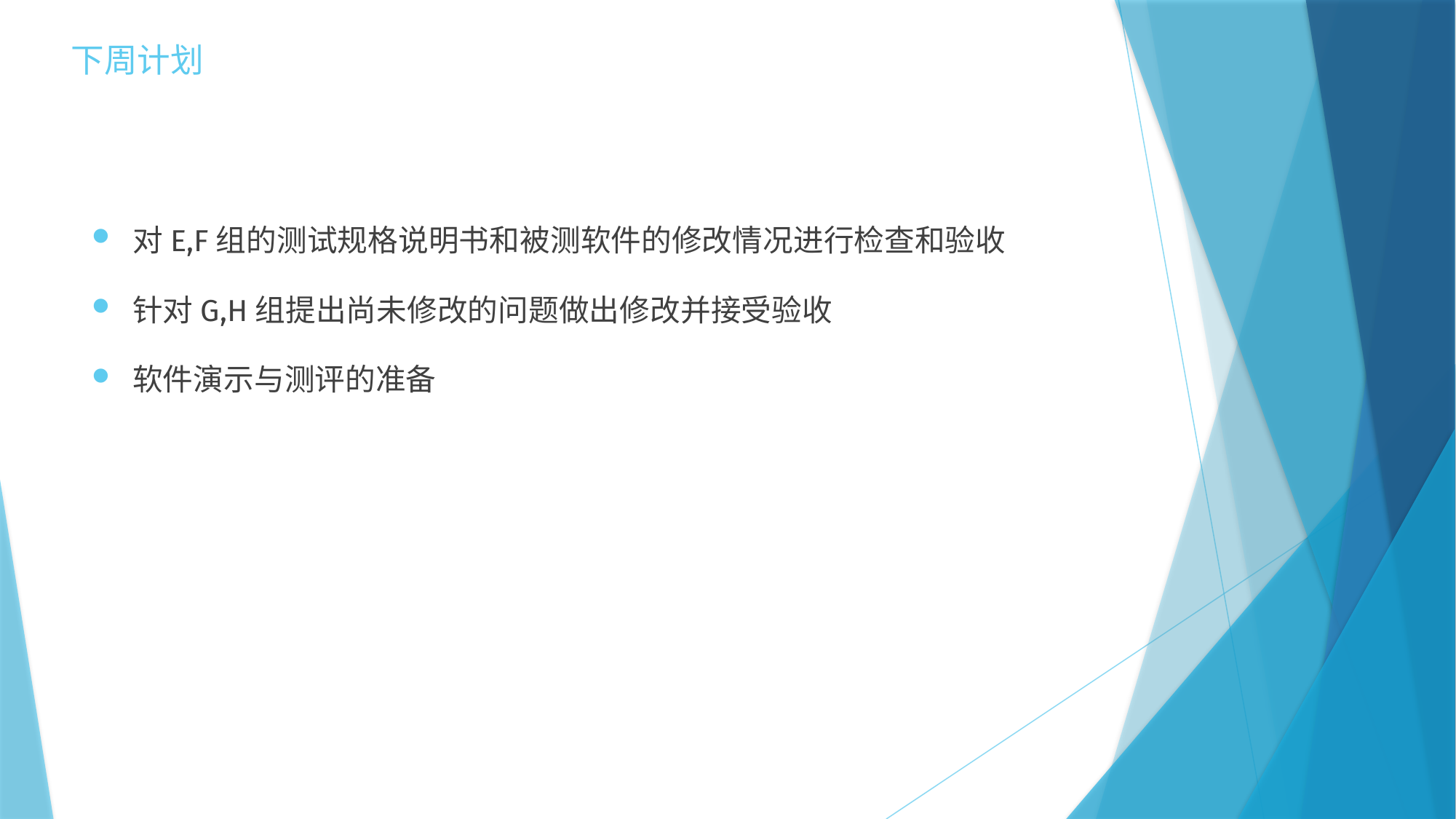

# 下周计划
对E,F组的测试规格说明书和被测软件的修改情况进行检查和验收
针对G,H组提出尚未修改的问题做出修改并接受验收
软件演示与测评的准备